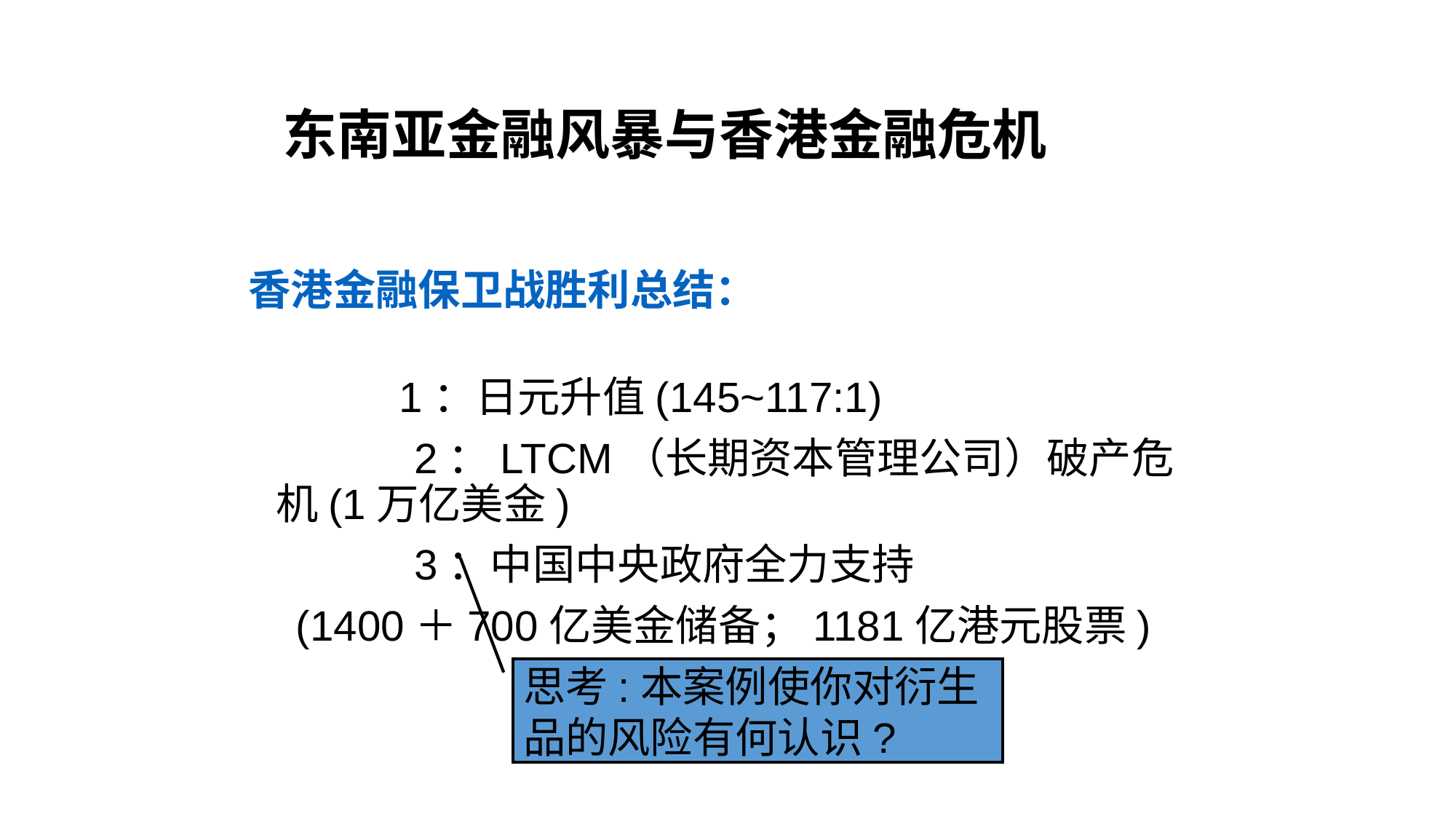

东南亚金融风暴与香港金融危机
香港金融保卫战胜利总结：
　　   1：日元升值(145~117:1)
              2：LTCM（长期资本管理公司）破产危机(1万亿美金)
              3：中国中央政府全力支持
    (1400＋700亿美金储备；1181亿港元股票)
思考:本案例使你对衍生品的风险有何认识?